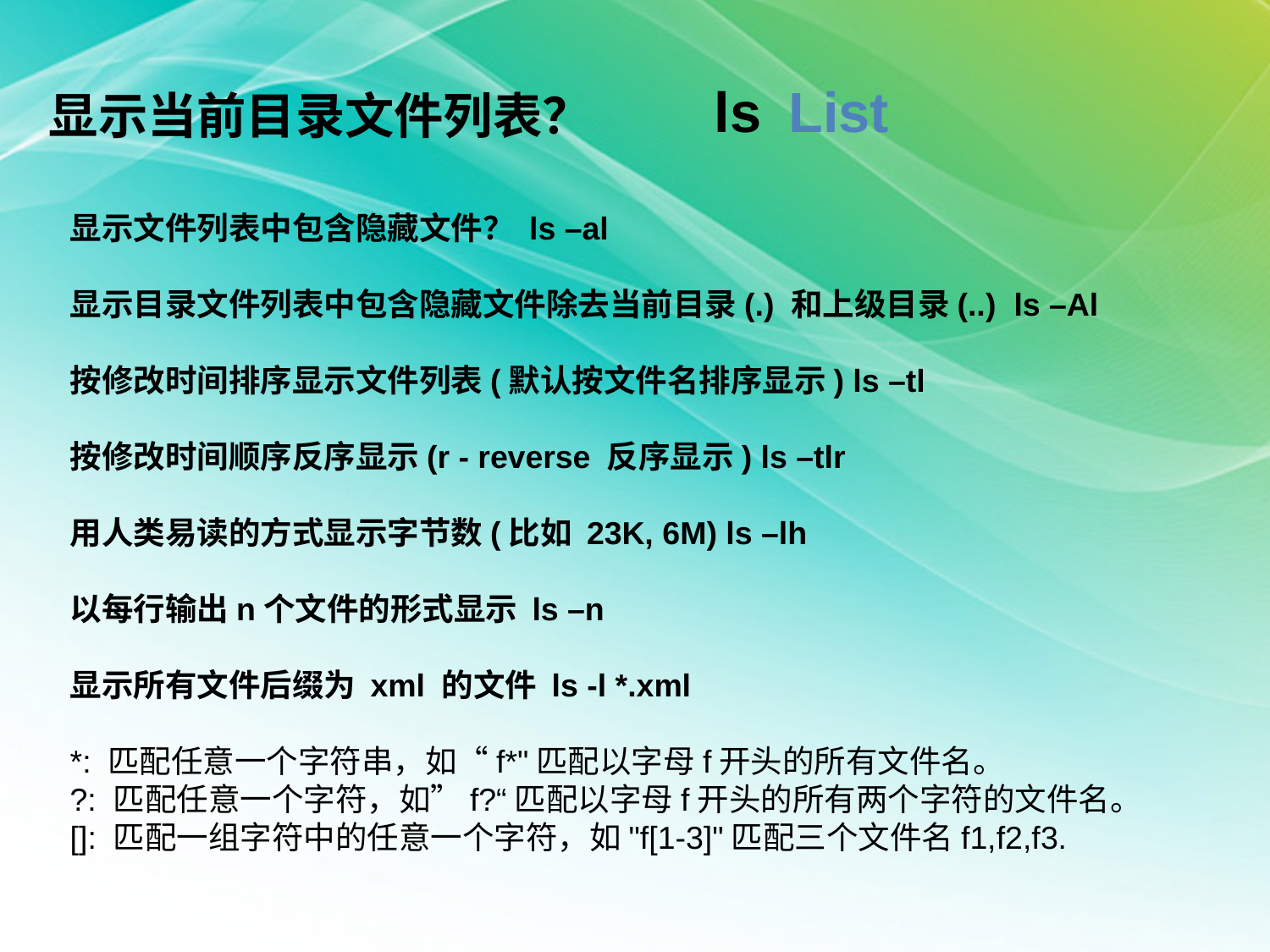

ls  List
显示当前目录文件列表？
显示文件列表中包含隐藏文件？ ls –al

显示目录文件列表中包含隐藏文件除去当前目录(.) 和上级目录(..)  ls –Al

按修改时间排序显示文件列表(默认按文件名排序显示) ls –tl

按修改时间顺序反序显示(r - reverse 反序显示) ls –tlr

用人类易读的方式显示字节数(比如 23K, 6M) ls –lh

以每行输出n个文件的形式显示 ls –n

显示所有文件后缀为 xml 的文件 ls -l *.xml

*: 匹配任意一个字符串，如“f*"匹配以字母f开头的所有文件名。
?: 匹配任意一个字符，如”f?“匹配以字母f开头的所有两个字符的文件名。
[]: 匹配一组字符中的任意一个字符，如"f[1-3]"匹配三个文件名f1,f2,f3.